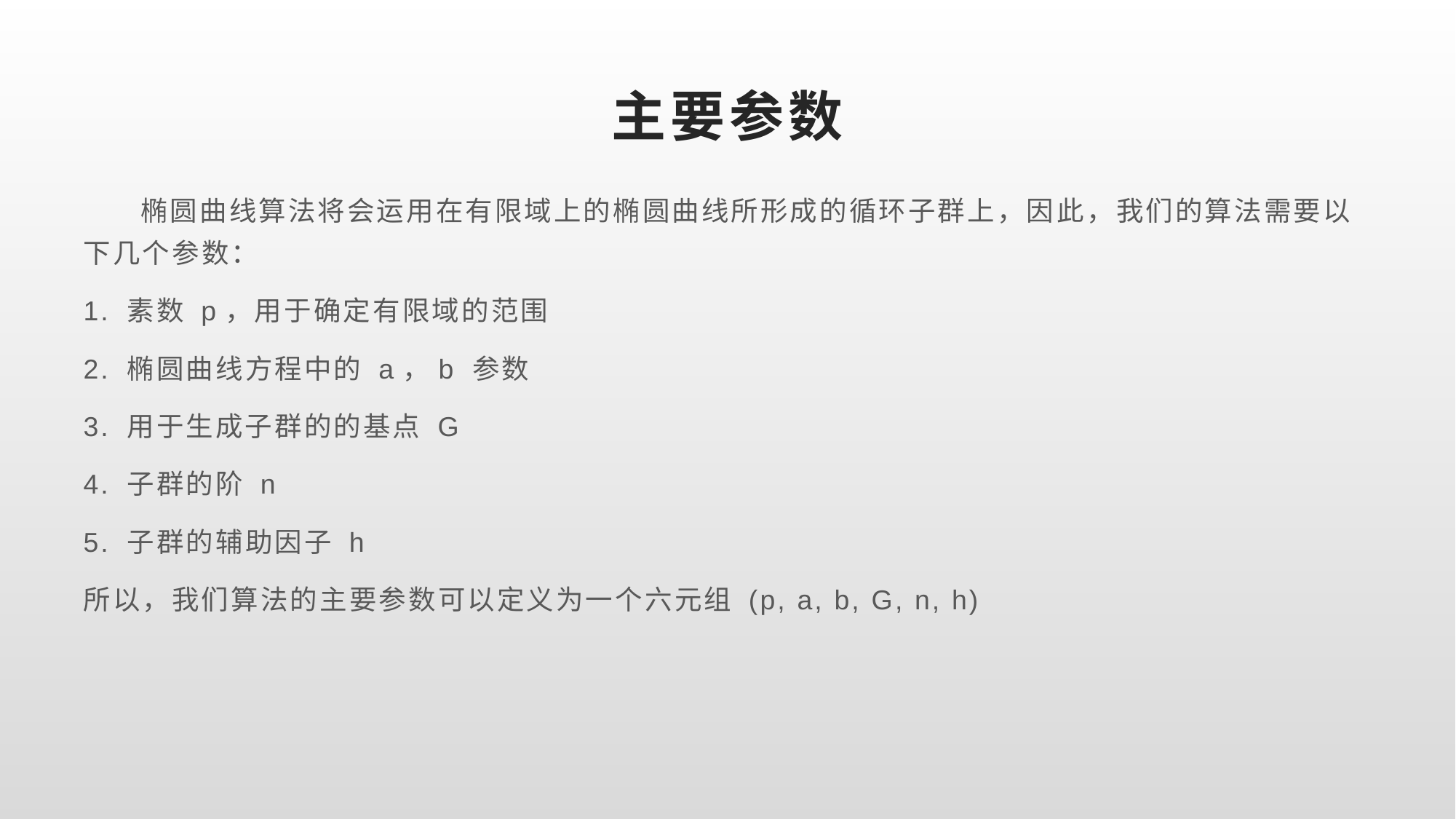

# 主要参数
      椭圆曲线算法将会运用在有限域上的椭圆曲线所形成的循环子群上，因此，我们的算法需要以下几个参数：
1. 素数 p，用于确定有限域的范围
2. 椭圆曲线方程中的 a，b 参数
3. 用于生成子群的的基点 G
4. 子群的阶 n
5. 子群的辅助因子 h
所以，我们算法的主要参数可以定义为一个六元组 (p, a, b, G, n, h)